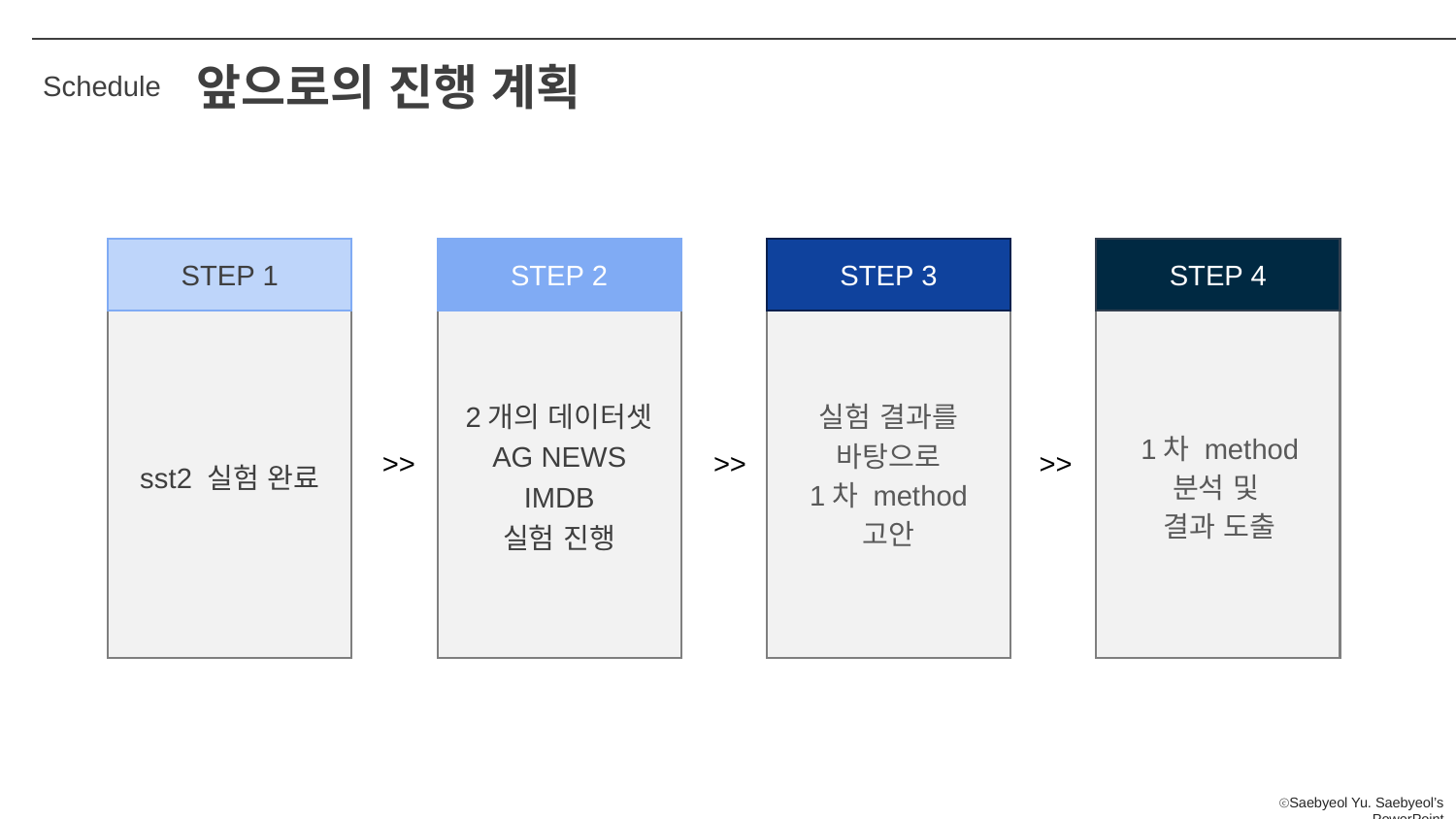

앞으로의 진행 계획
Schedule

STEP 1
STEP 2
STEP 3
STEP 4
2개의 데이터셋
AG NEWS
IMDB
실험 진행
실험 결과를 바탕으로
1차 method 고안
1차 method
분석 및
결과 도출
>>
>>
>>
sst2 실험 완료